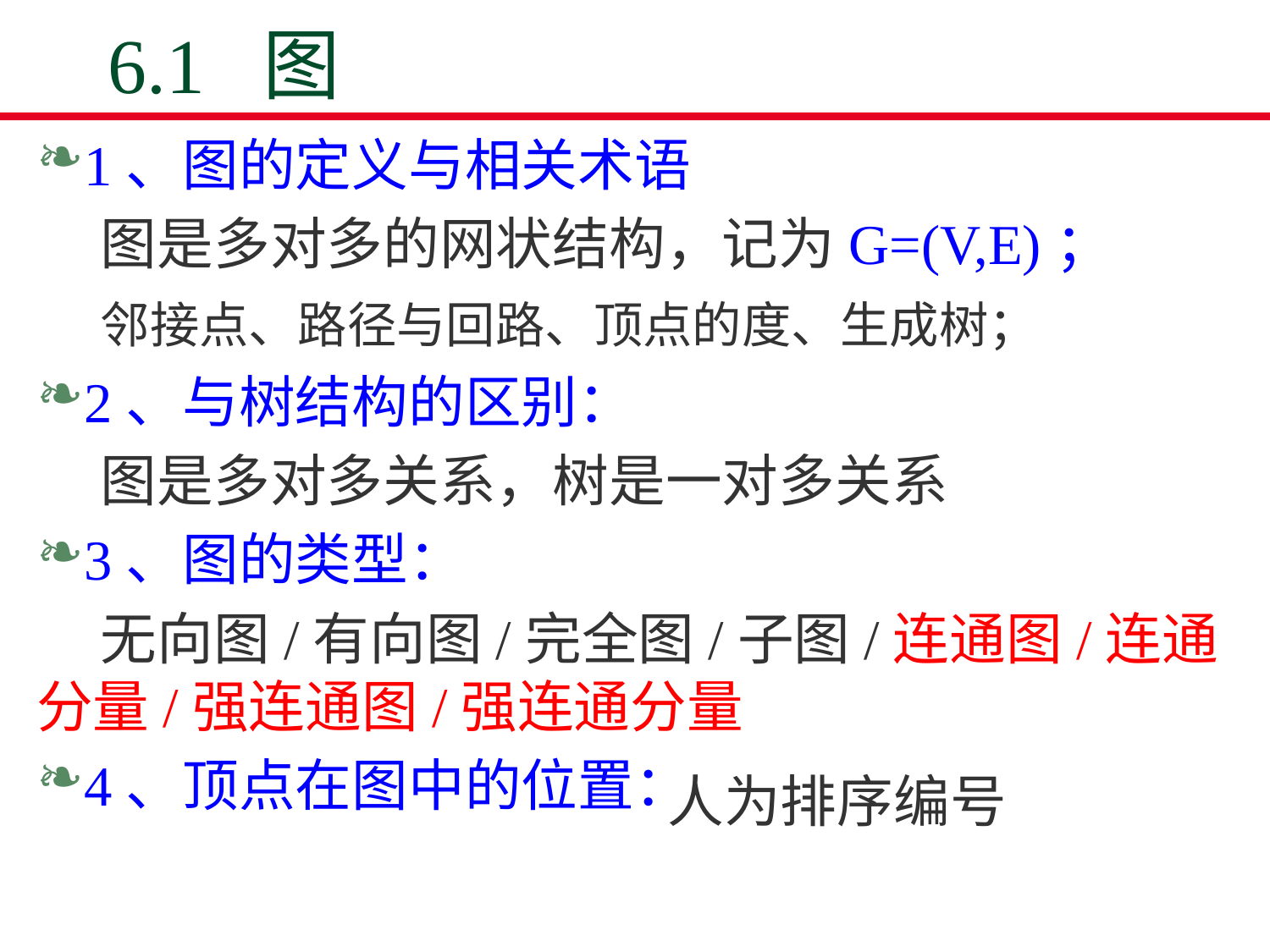

# 6.1  图
1、图的定义与相关术语
    图是多对多的网状结构，记为G=(V,E)；
    邻接点、路径与回路、顶点的度、生成树；
2、与树结构的区别：
    图是多对多关系，树是一对多关系
3、图的类型：
    无向图/有向图/完全图/子图/连通图/连通分量/强连通图/强连通分量
4、顶点在图中的位置：

人为排序编号